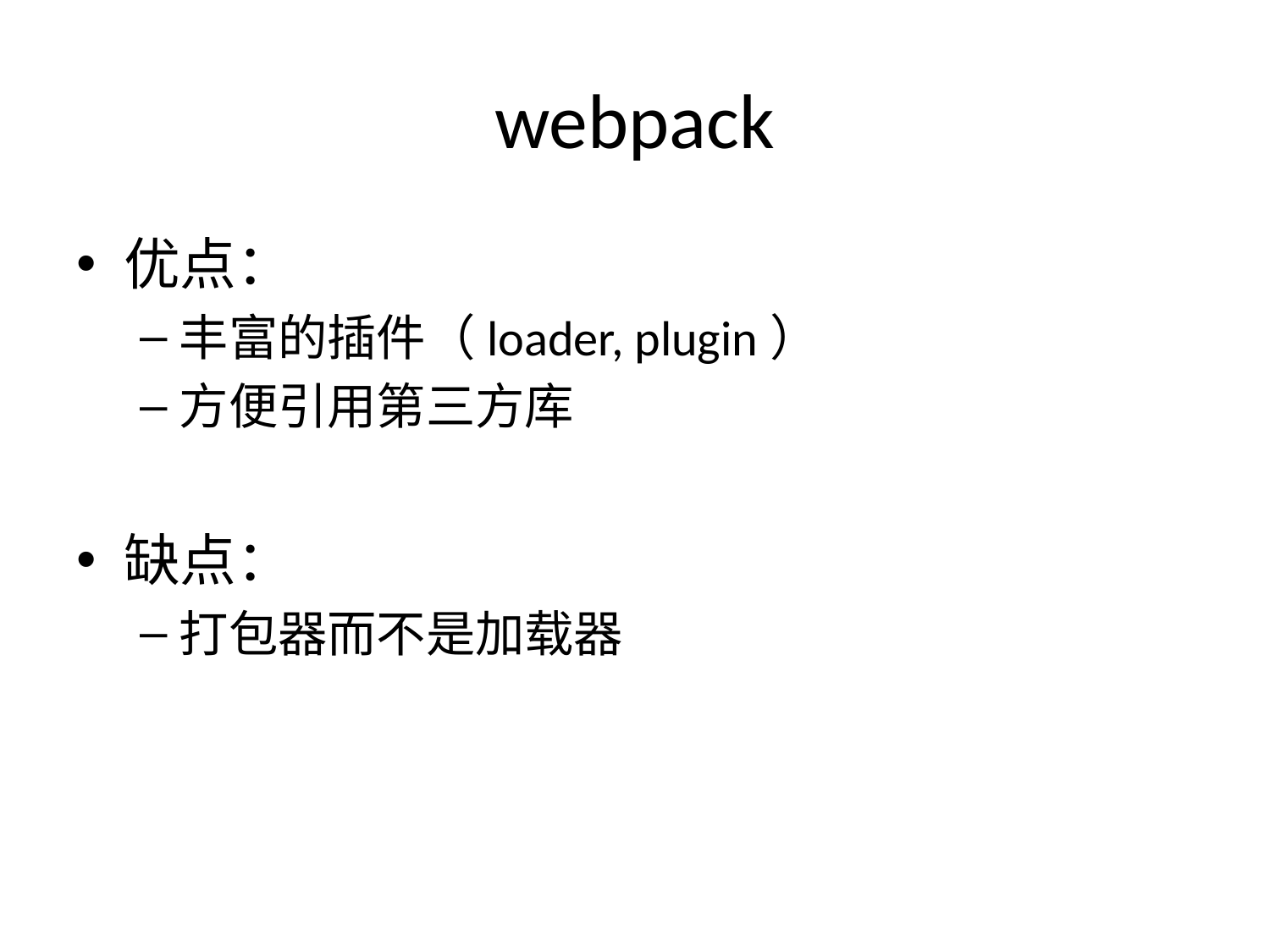

# webpack
优点：
丰富的插件（loader, plugin）
方便引用第三方库

缺点：
打包器而不是加载器